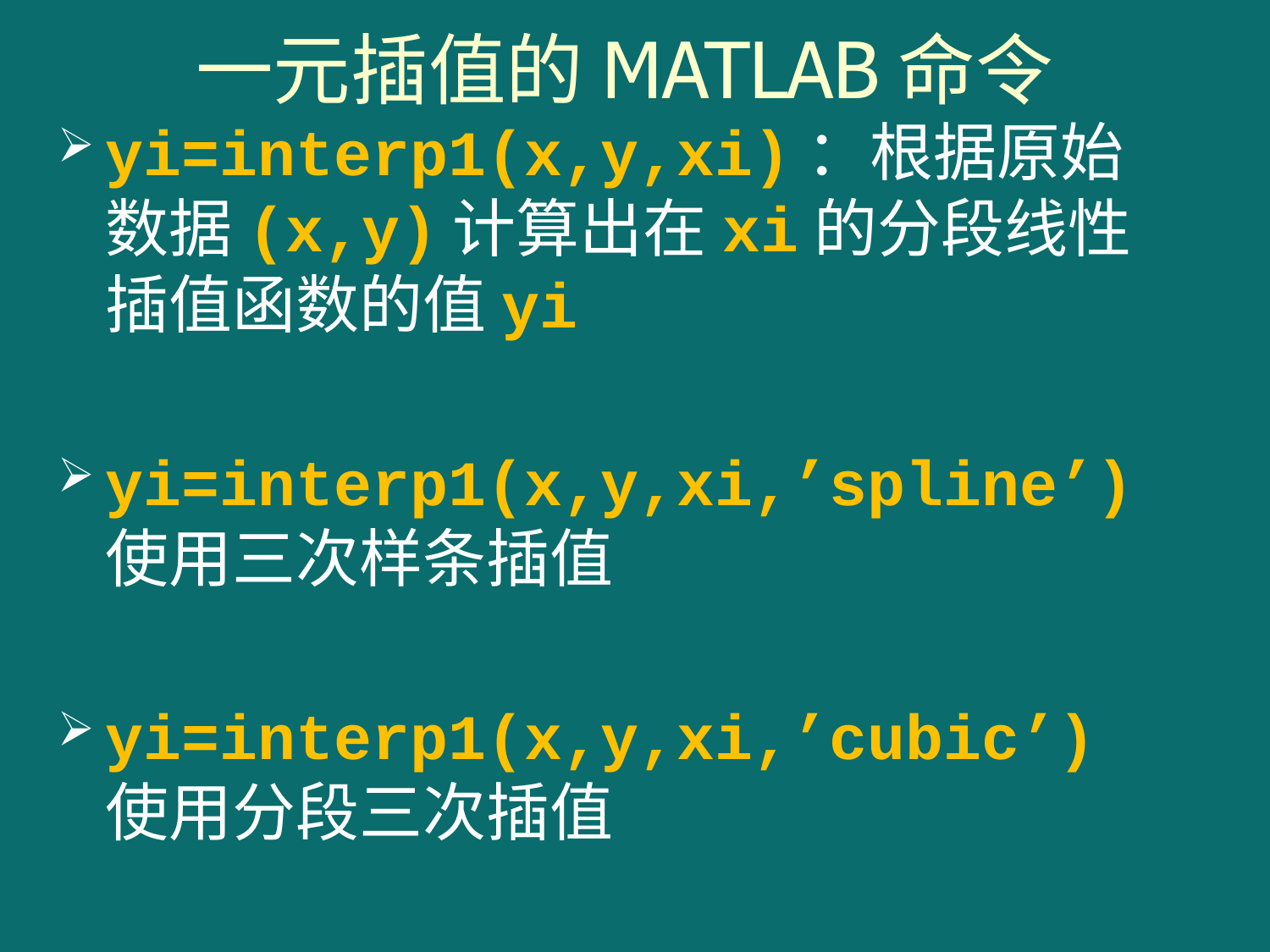

一元插值的MATLAB命令
yi=interp1(x,y,xi)：根据原始数据(x,y)计算出在xi的分段线性插值函数的值yi

yi=interp1(x,y,xi,’spline’) 使用三次样条插值

yi=interp1(x,y,xi,’cubic’)  使用分段三次插值